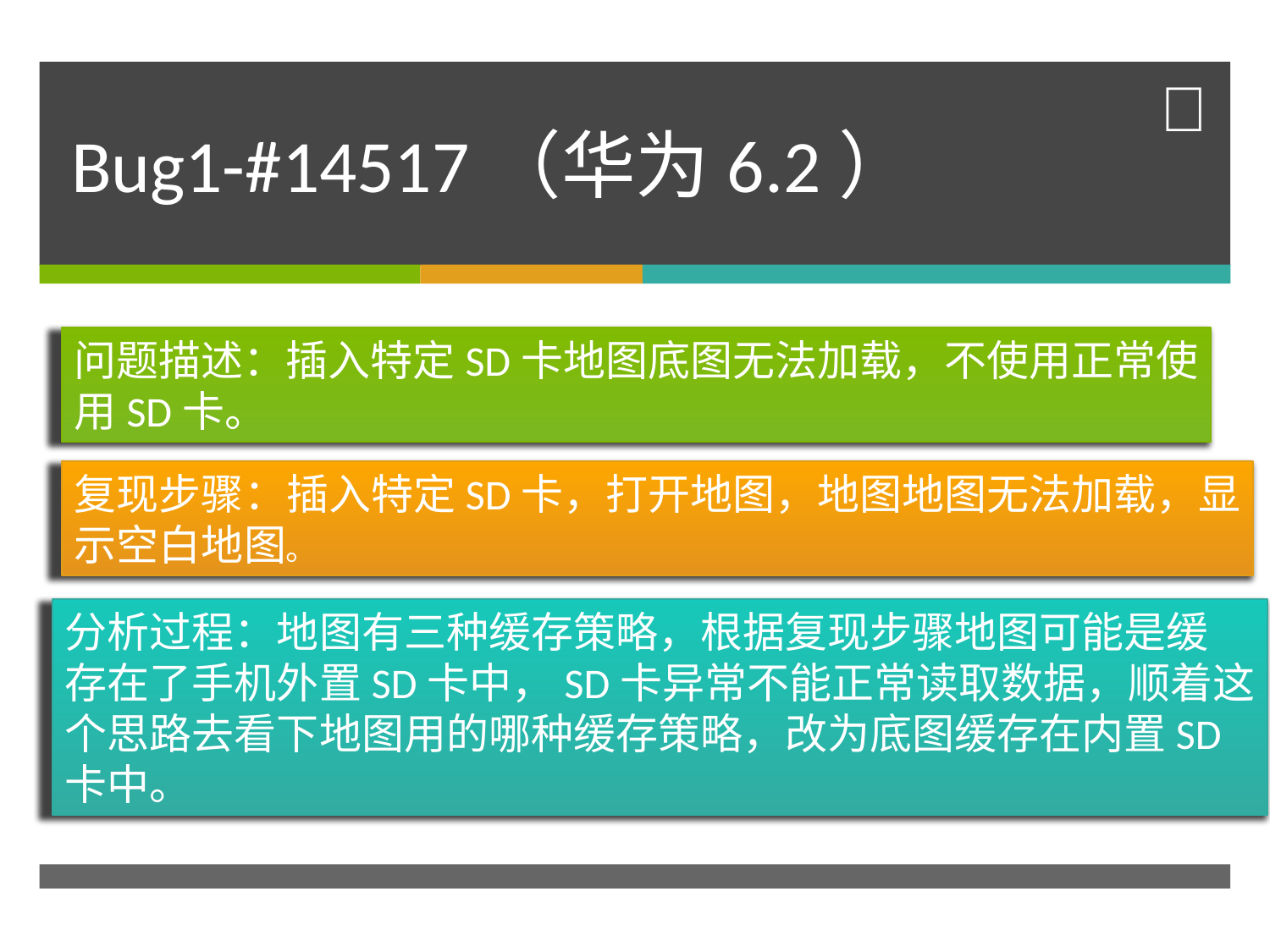

# Bug1-#14517（华为6.2）

问题描述：插入特定SD卡地图底图无法加载，不使用正常使
用SD卡。
复现步骤：插入特定SD卡，打开地图，地图地图无法加载，显
示空白地图。
分析过程：地图有三种缓存策略，根据复现步骤地图可能是缓
存在了手机外置SD卡中，SD卡异常不能正常读取数据，顺着这
个思路去看下地图用的哪种缓存策略，改为底图缓存在内置SD
卡中。